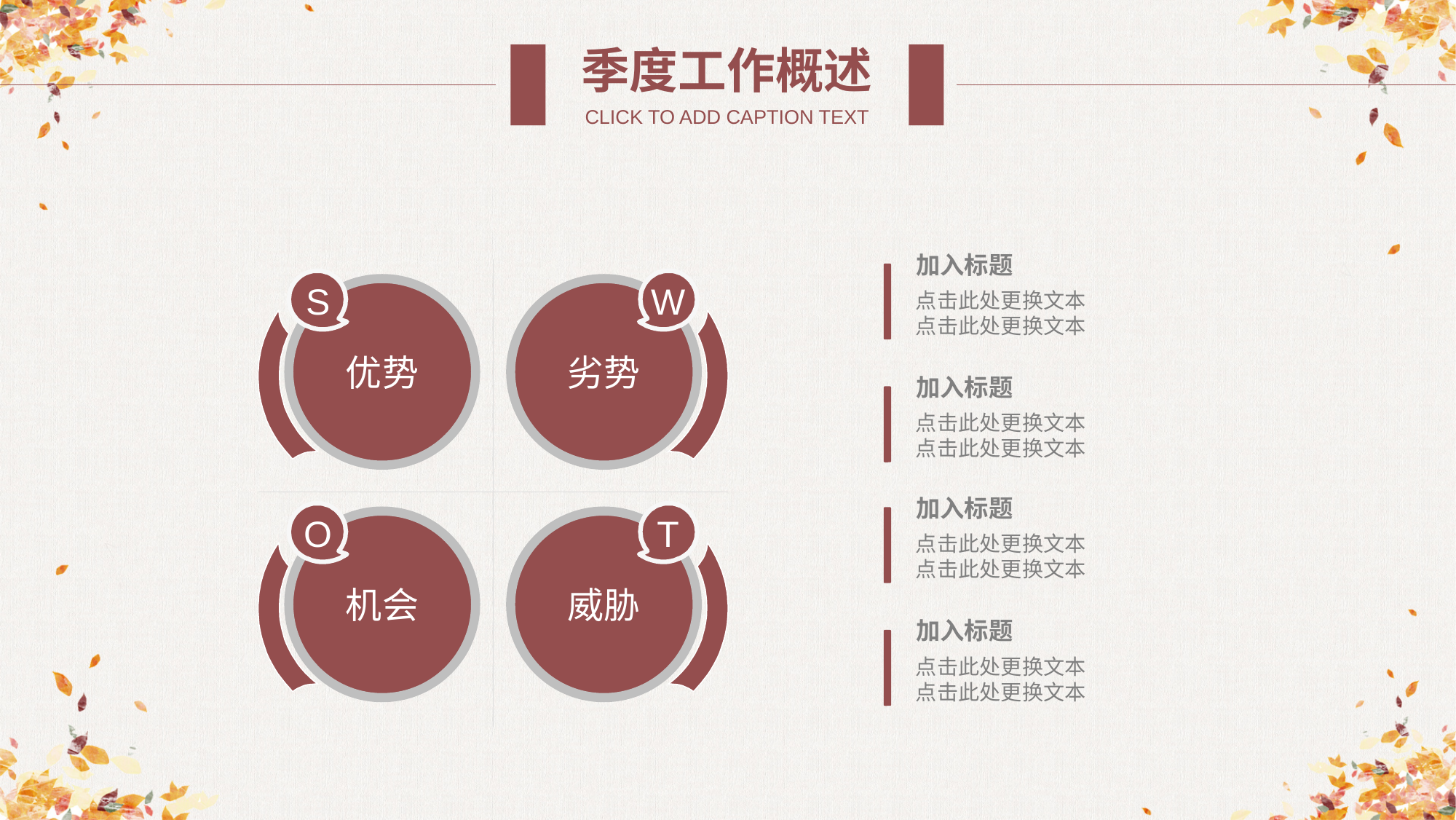

季度工作概述
CLICK TO ADD CAPTION TEXT

加入标题

点击此处更换文本
点击此处更换文本
加入标题

点击此处更换文本
点击此处更换文本
加入标题

点击此处更换文本
点击此处更换文本
加入标题

点击此处更换文本
点击此处更换文本
S
W
优势
劣势

O
T
机会
威胁